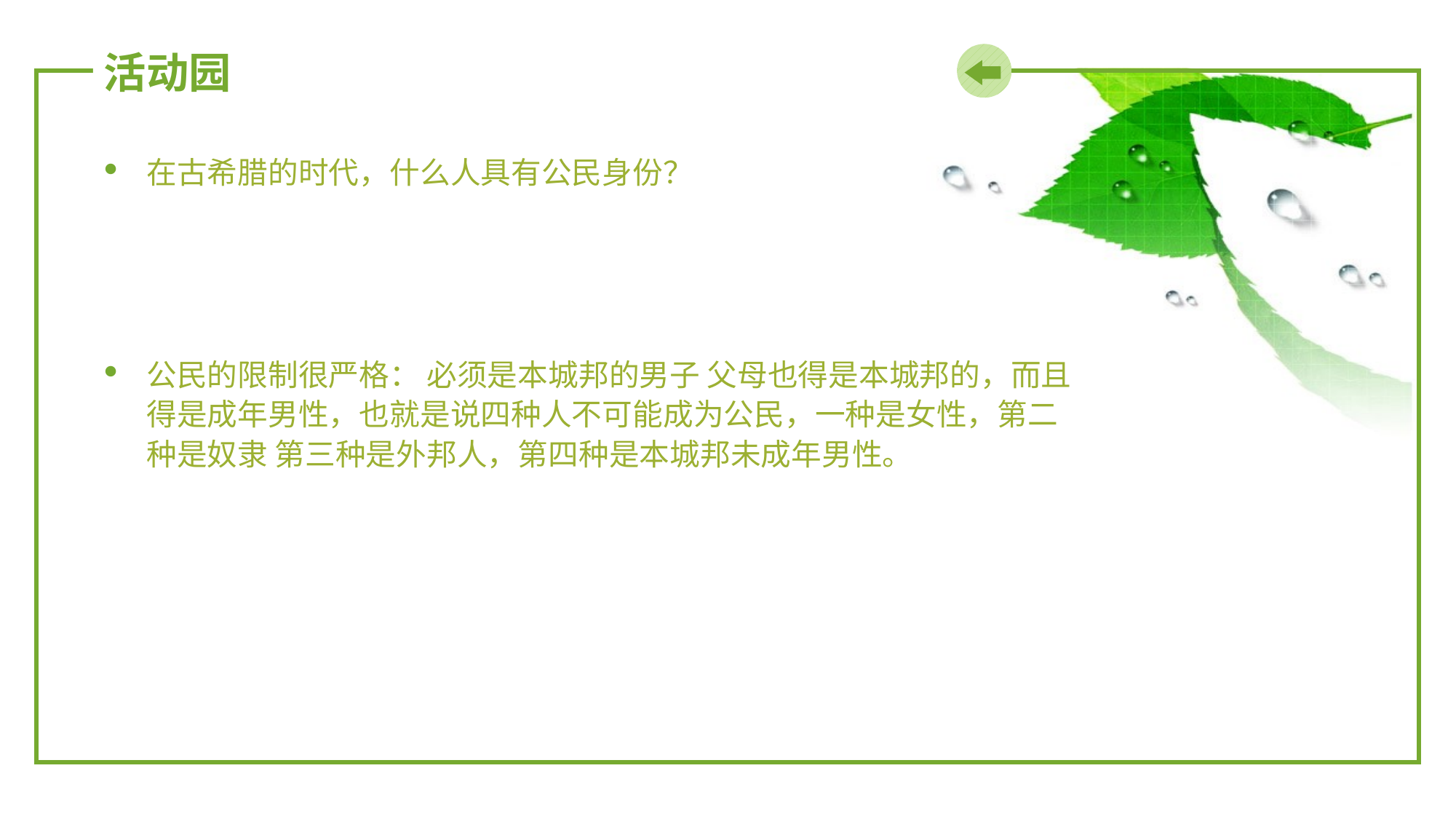

# 活动园
在古希腊的时代，什么人具有公民身份？

公民的限制很严格： 必须是本城邦的男子 父母也得是本城邦的，而且得是成年男性，也就是说四种人不可能成为公民，一种是女性，第二种是奴隶 第三种是外邦人，第四种是本城邦未成年男性。